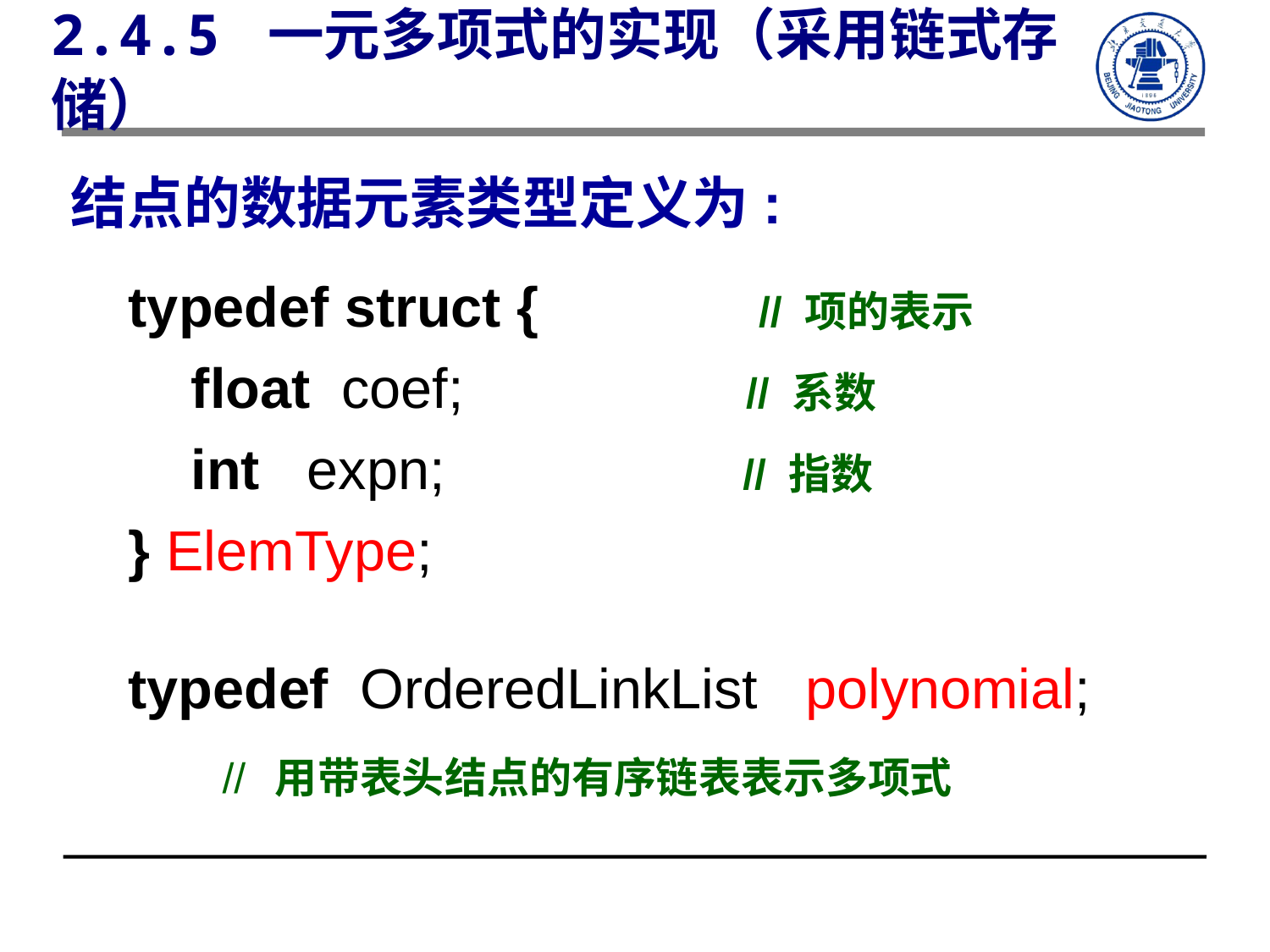

2.4.5 一元多项式的实现（采用链式存储）
结点的数据元素类型定义为:
typedef struct {              // 项的表示
    float  coef;                  // 系数
    int   expn;                   // 指数
} ElemType;
typedef  OrderedLinkList   polynomial;
      // 用带表头结点的有序链表表示多项式